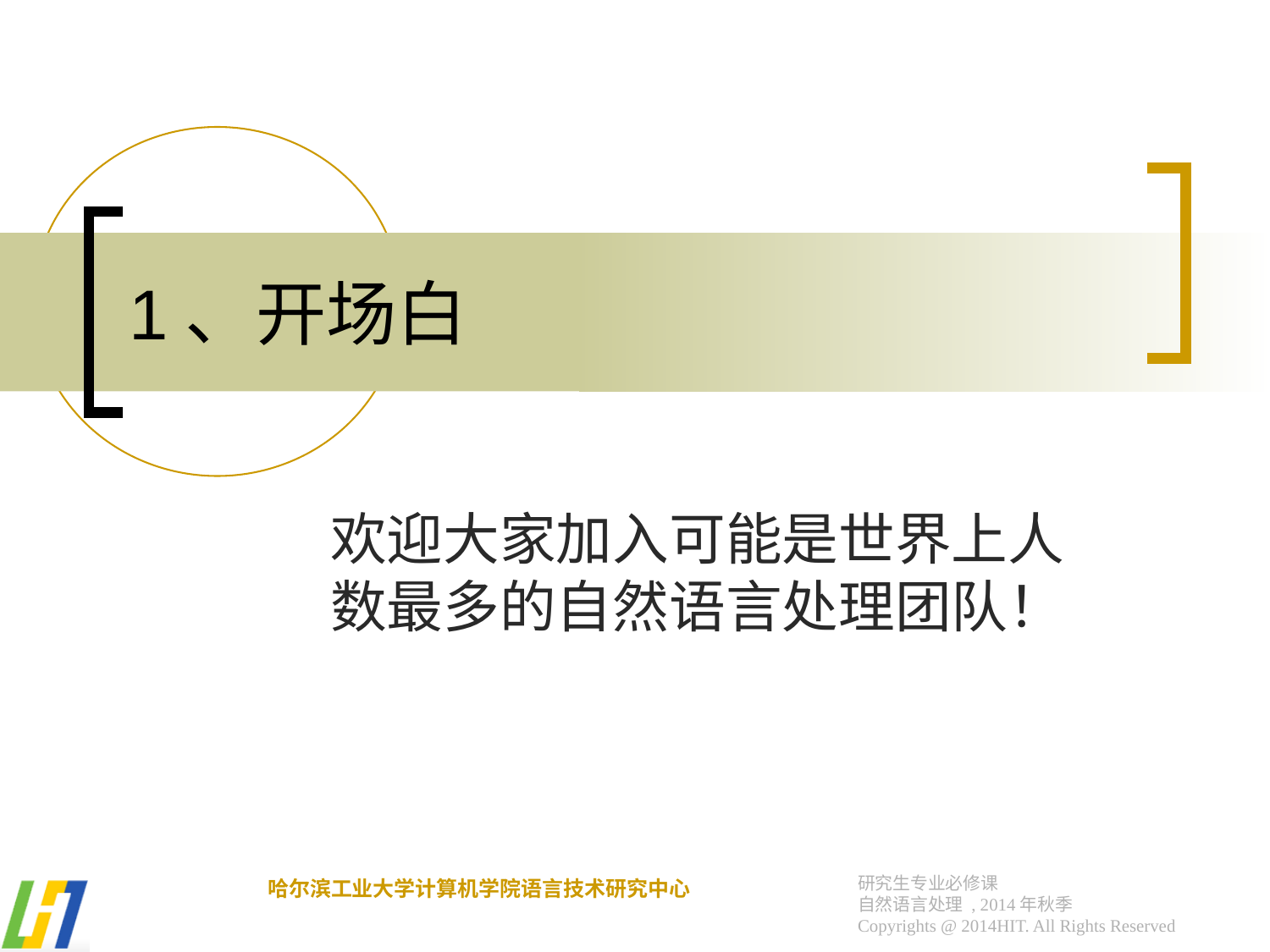

# 1、开场白
欢迎大家加入可能是世界上人数最多的自然语言处理团队！
研究生专业必修课
自然语言处理 , 2014年秋季
Copyrights @ 2014HIT. All Rights Reserved
哈尔滨工业大学计算机学院语言技术研究中心